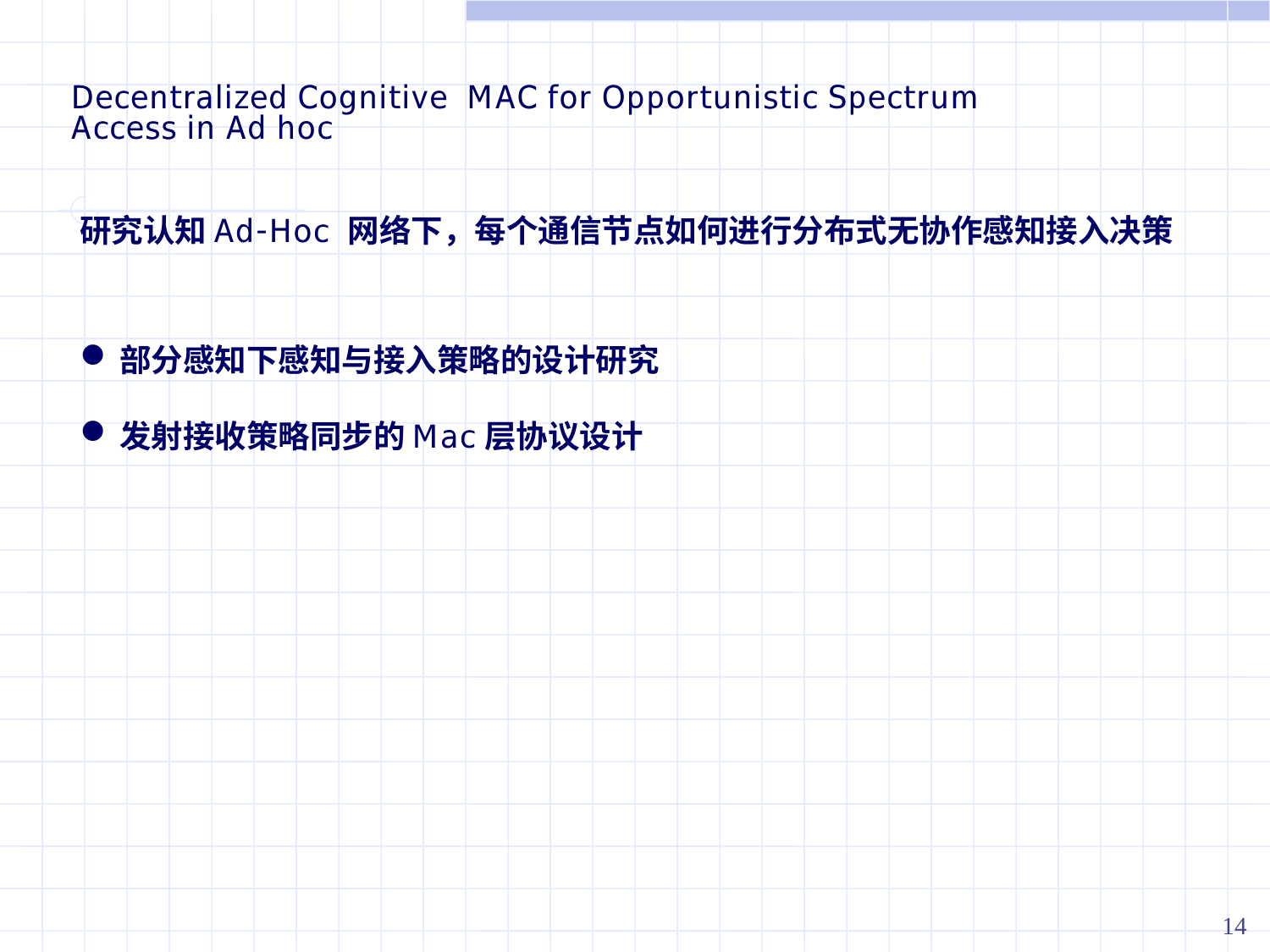

Decentralized Cognitive  MAC for Opportunistic Spectrum  Access in Ad hoc
研究认知Ad-Hoc 网络下，每个通信节点如何进行分布式无协作感知接入决策
部分感知下感知与接入策略的设计研究
发射接收策略同步的Mac层协议设计

14